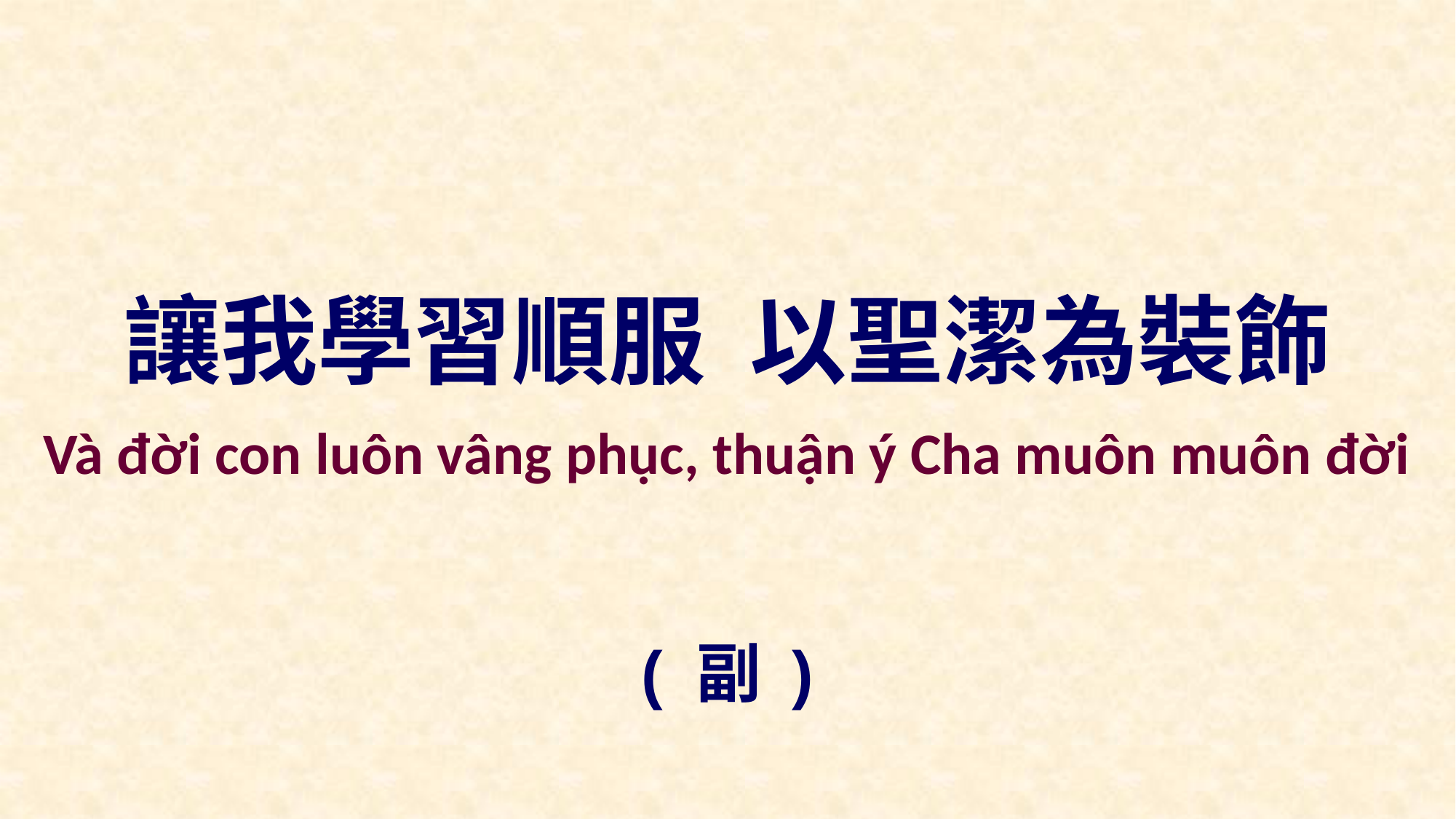

讓我學習順服  以聖潔為裝飾
Và đời con luôn vâng phục, thuận ý Cha muôn muôn đời
( 副 )